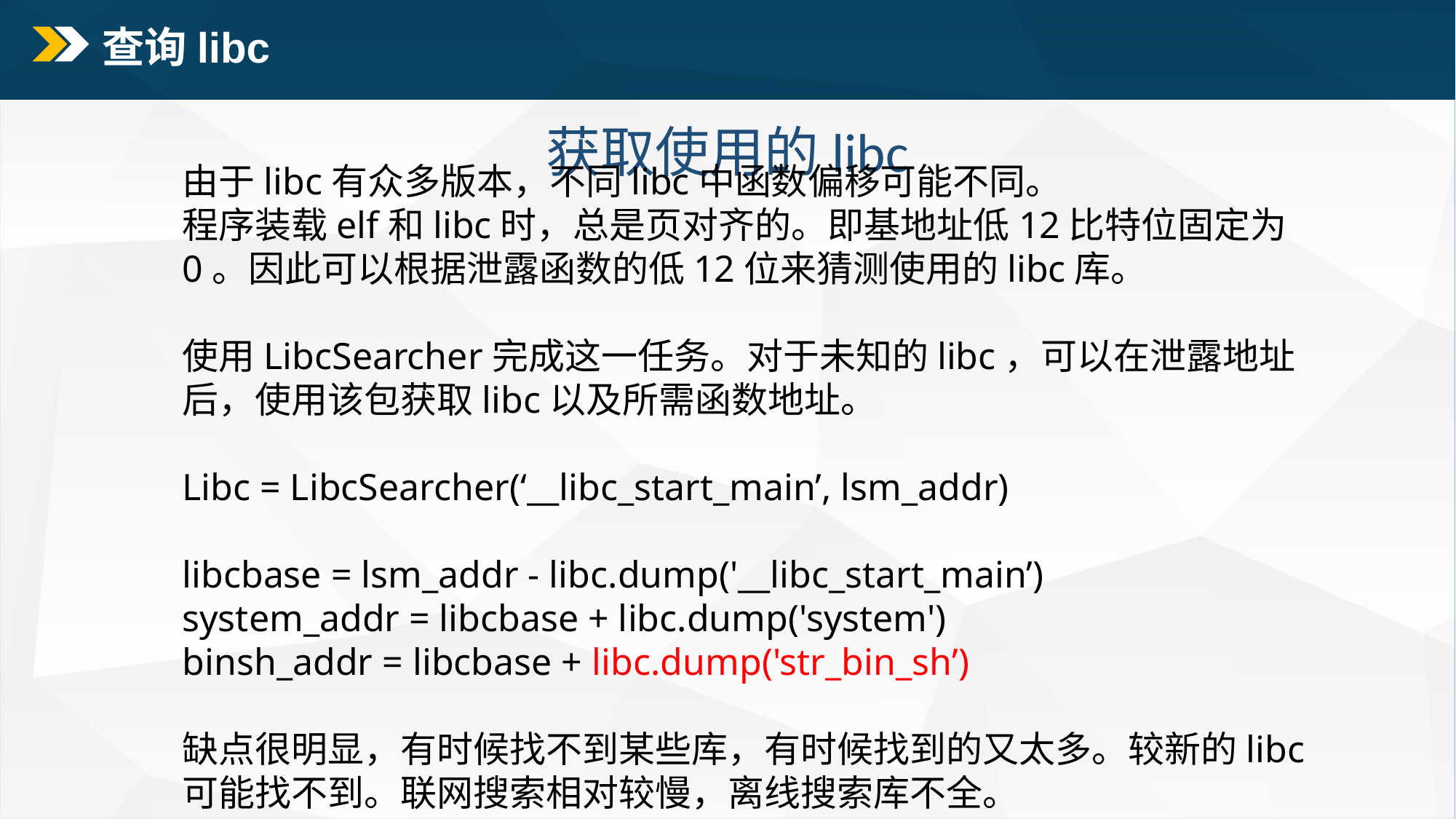

查询libc

获取使用的libc
由于libc有众多版本，不同libc中函数偏移可能不同。
程序装载elf和libc时，总是页对齐的。即基地址低12比特位固定为0。因此可以根据泄露函数的低12位来猜测使用的libc库。

使用LibcSearcher完成这一任务。对于未知的libc，可以在泄露地址后，使用该包获取libc以及所需函数地址。

Libc = LibcSearcher(‘__libc_start_main’, lsm_addr)

libcbase = lsm_addr - libc.dump('__libc_start_main’)
system_addr = libcbase + libc.dump('system')
binsh_addr = libcbase + libc.dump('str_bin_sh’)

缺点很明显，有时候找不到某些库，有时候找到的又太多。较新的libc可能找不到。联网搜索相对较慢，离线搜索库不全。